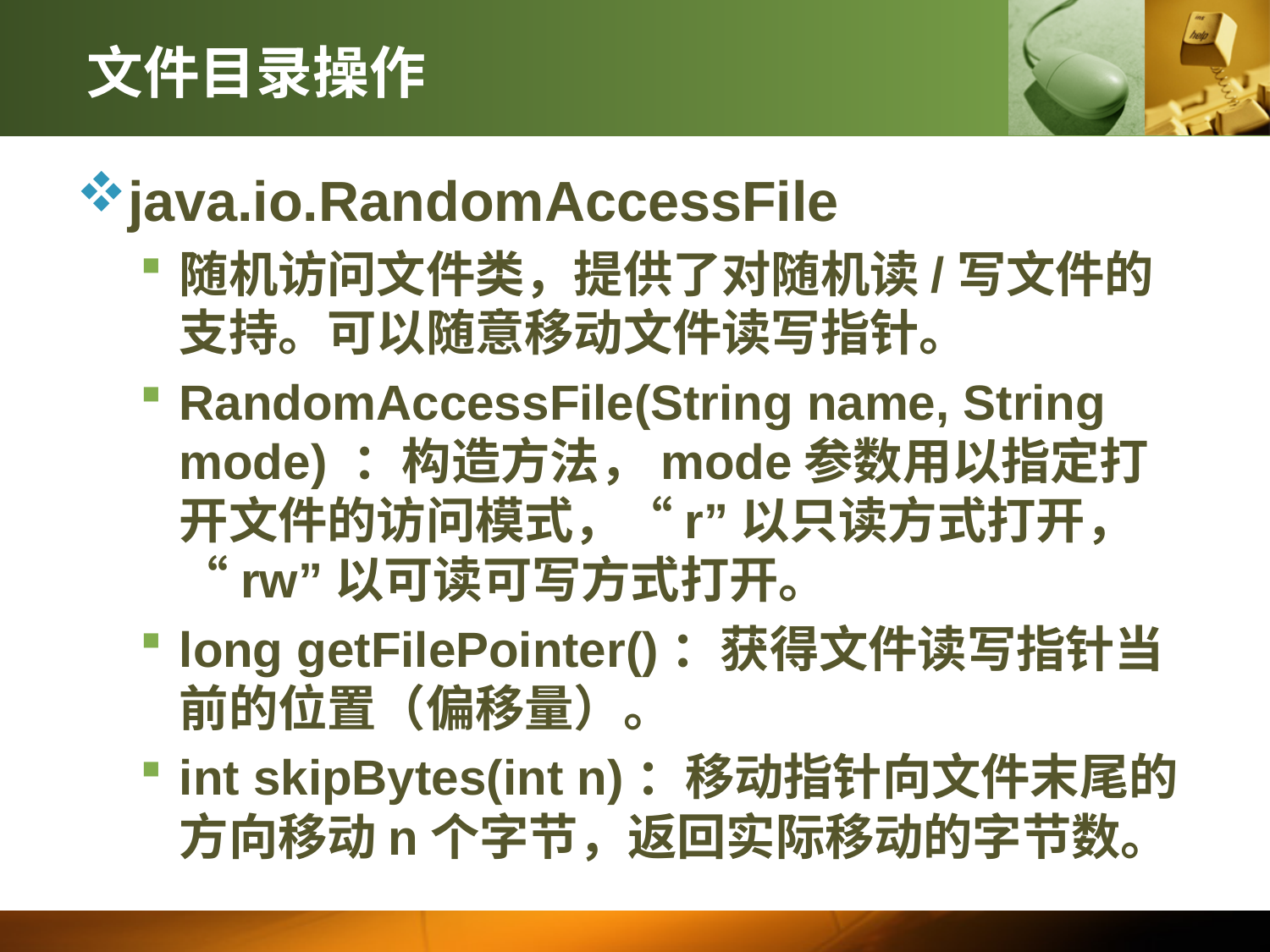

# 文件目录操作
java.io.RandomAccessFile
随机访问文件类，提供了对随机读/写文件的支持。可以随意移动文件读写指针。
RandomAccessFile(String name, String mode) ：构造方法，mode参数用以指定打开文件的访问模式，“r”以只读方式打开， “rw”以可读可写方式打开。
long getFilePointer()：获得文件读写指针当前的位置（偏移量）。
int skipBytes(int n)：移动指针向文件末尾的方向移动n个字节，返回实际移动的字节数。